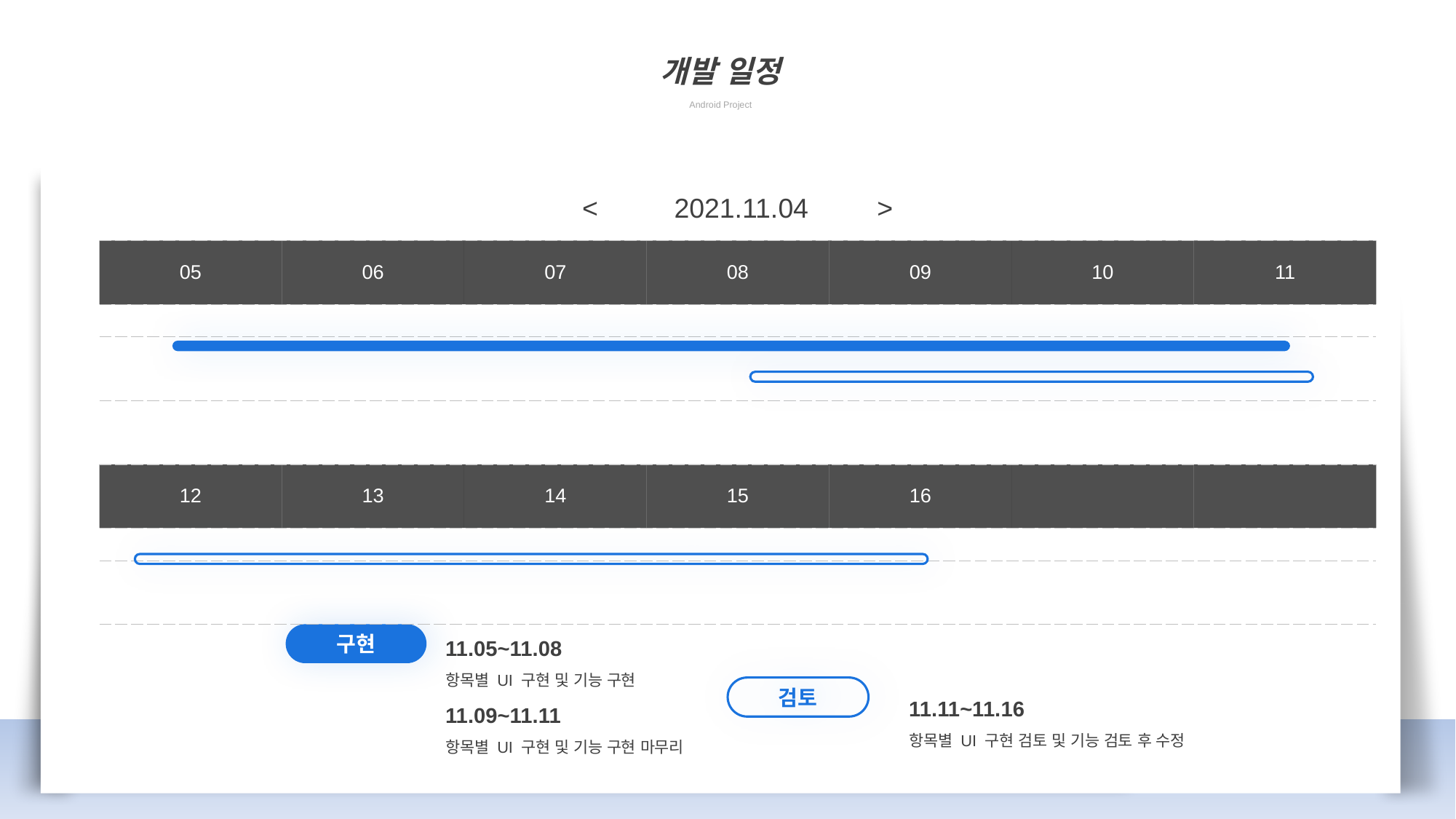

개발 일정
Android Project

| < 2021.11.04 > |  |  |  |  |  |  |
| --- | --- | --- | --- | --- | --- | --- |
| 05 | 06 | 07 | 08 | 09 | 10 | 11 |
|  |  |  |  |  |  |  |
|  |  |  |  |  |  |  |

|  |  |  |  |  |  |  |
| --- | --- | --- | --- | --- | --- | --- |
| 12 | 13 | 14 | 15 | 16 |  |  |
|  |  |  |  |  |  |  |
|  |  |  |  |  |  |  |

11.05~11.08
항목별 UI 구현 및 기능 구현
11.09~11.11
항목별 UI 구현 및 기능 구현 마무리
구현
11.11~11.16
항목별 UI 구현 검토 및 기능 검토 후 수정
검토